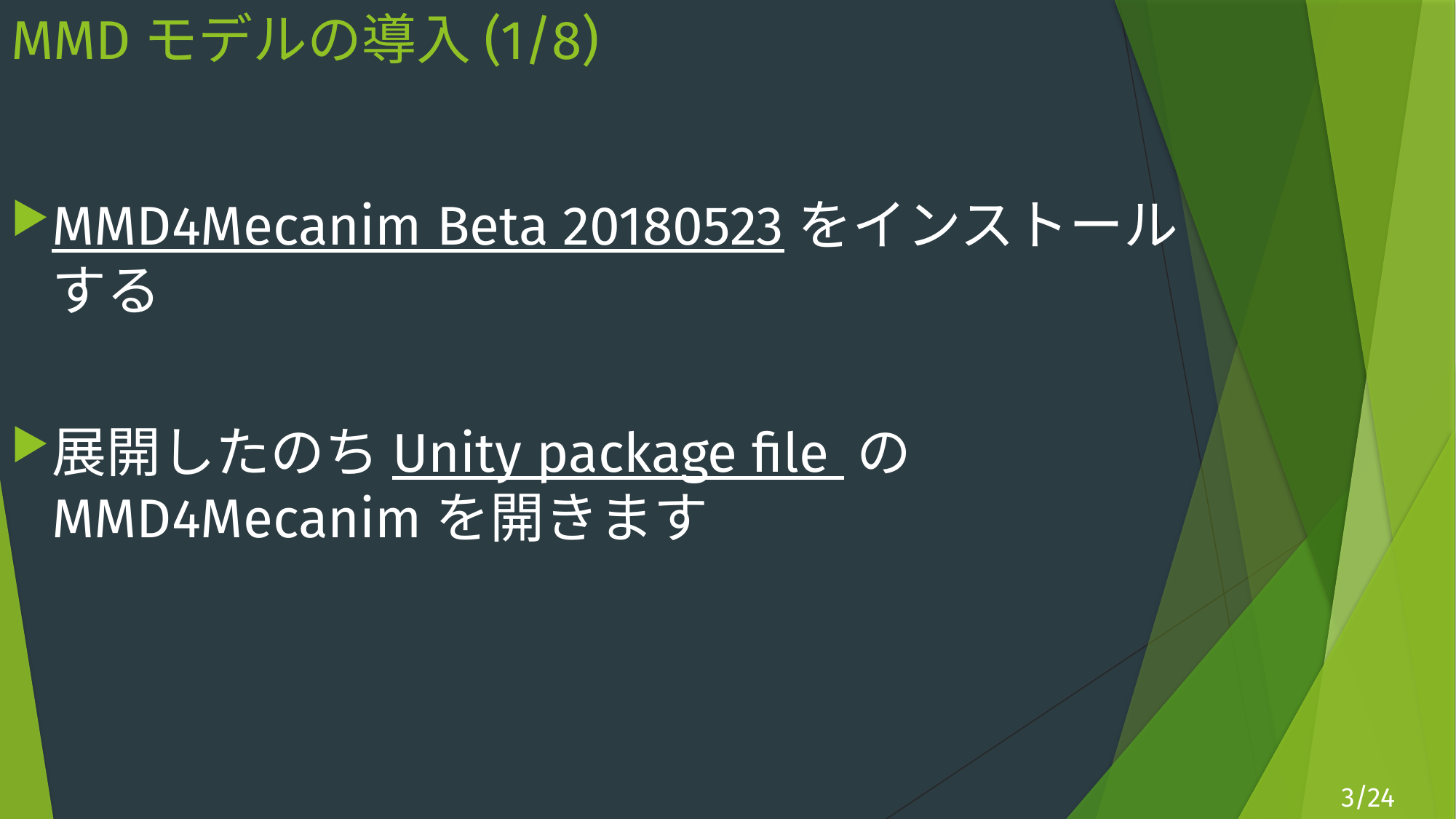

# MMDモデルの導入(1/8)
MMD4Mecanim Beta 20180523をインストールする

展開したのちUnity package file のMMD4Mecanimを開きます
3/24